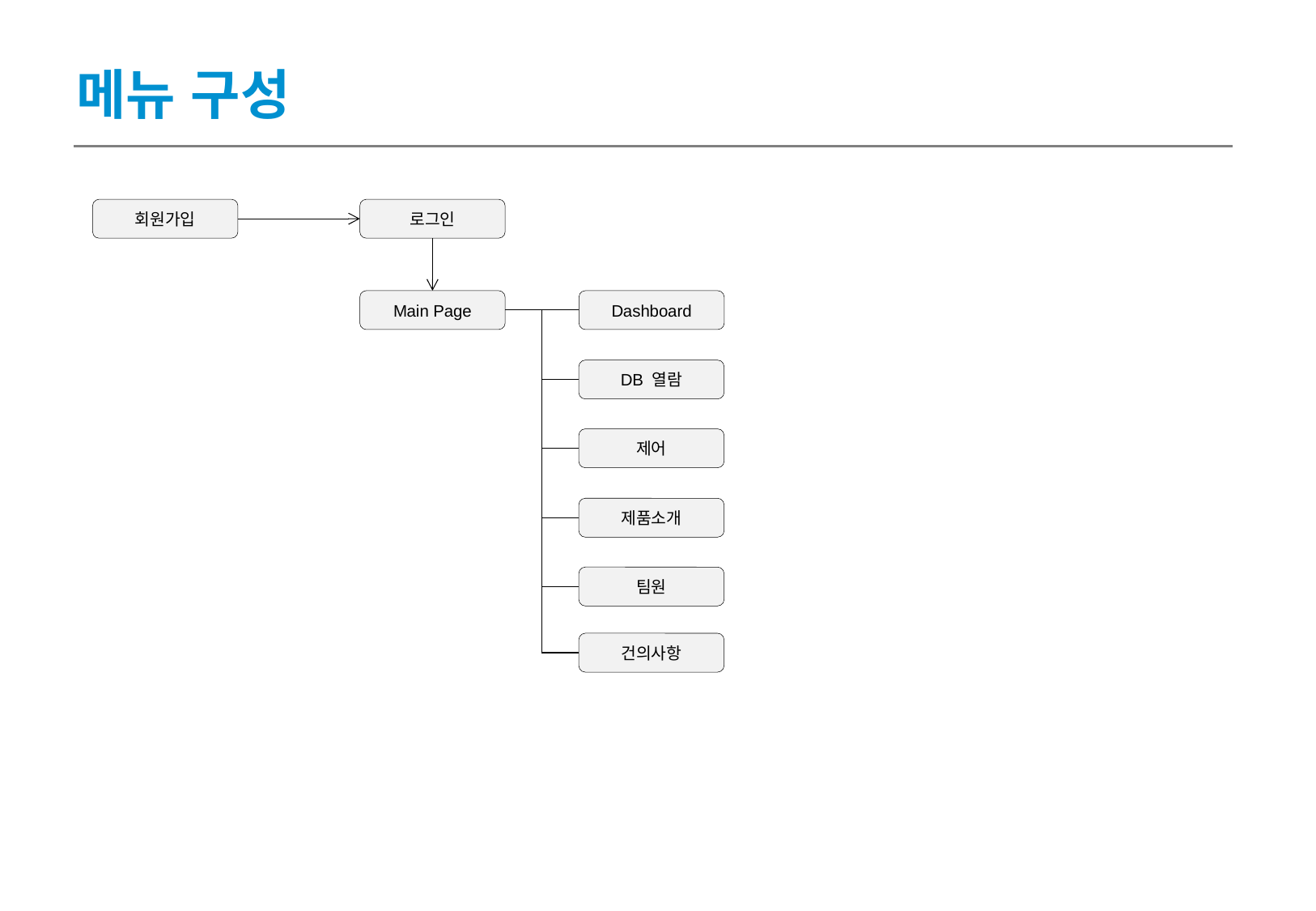

메뉴 구성
회원가입
로그인
Main Page
Dashboard
DB 열람
제어
제품소개
팀원
건의사항